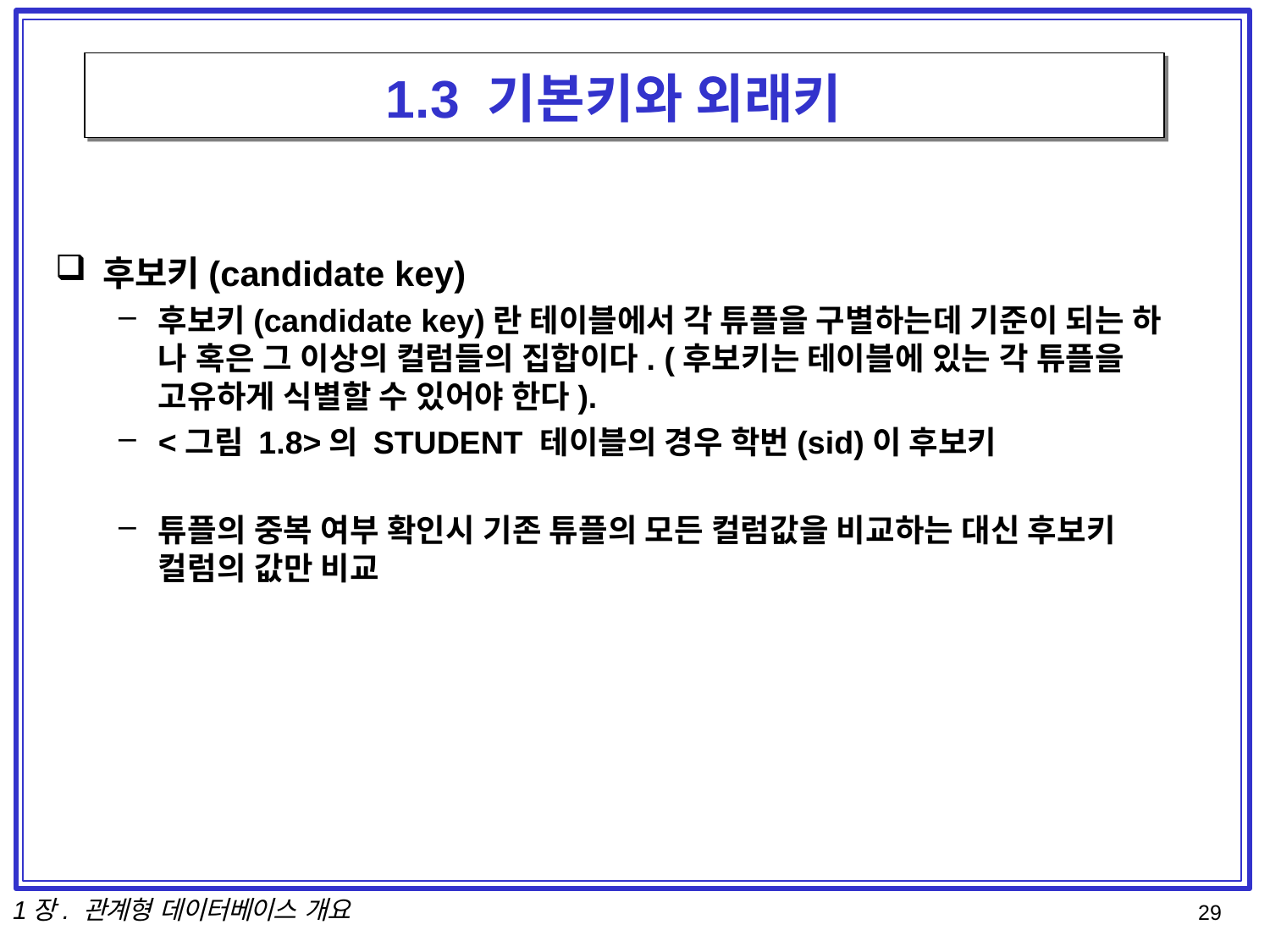

# 1.3 기본키와 외래키
후보키(candidate key)
후보키(candidate key)란 테이블에서 각 튜플을 구별하는데 기준이 되는 하  나 혹은 그 이상의 컬럼들의 집합이다. (후보키는 테이블에 있는 각 튜플을  고유하게 식별할 수 있어야 한다).
<그림 1.8>의 STUDENT 테이블의 경우 학번(sid)이 후보키

튜플의 중복 여부 확인시 기존 튜플의 모든 컬럼값을 비교하는 대신 후보키  컬럼의 값만 비교
1장. 관계형 데이터베이스 개요
29